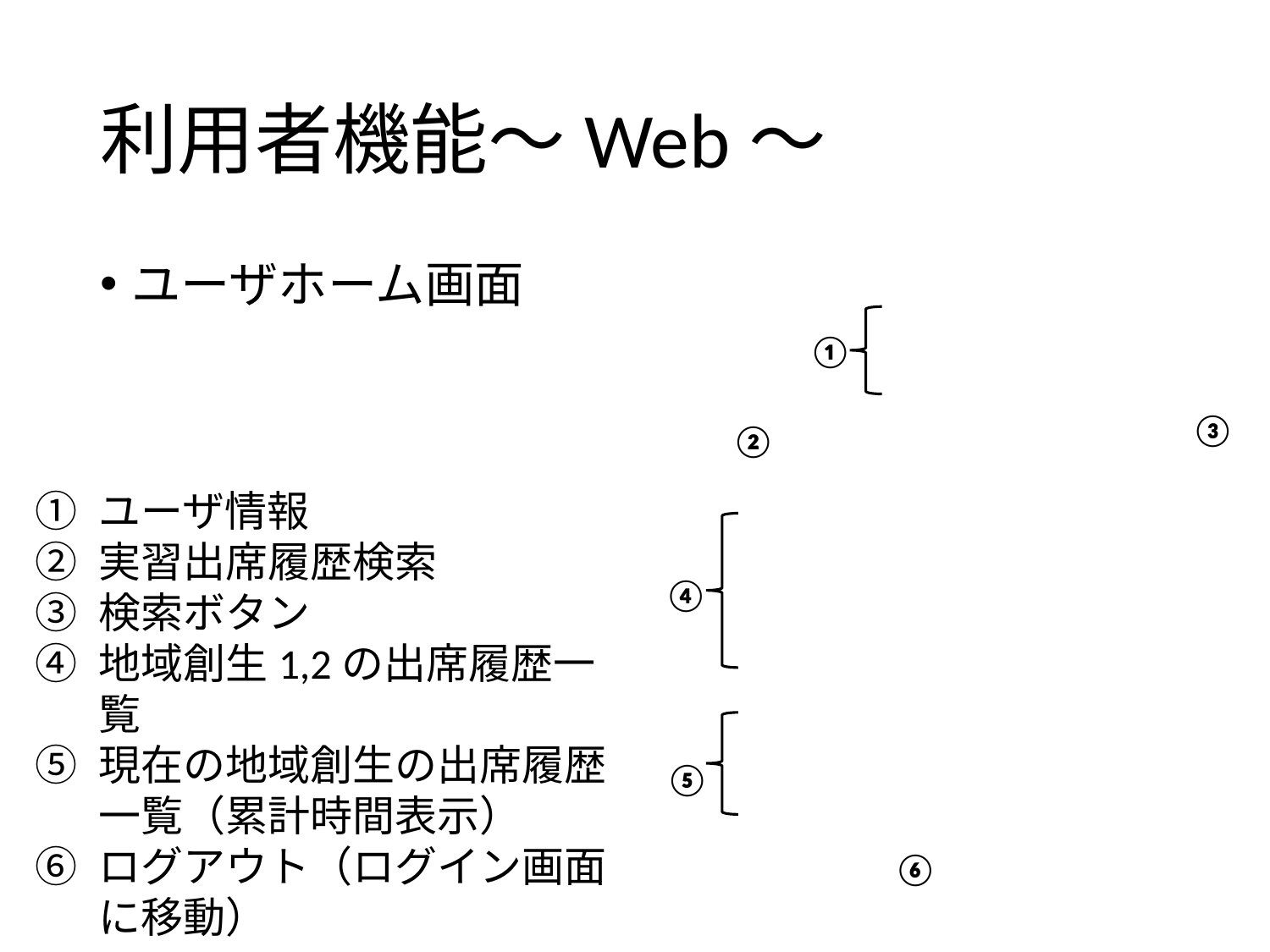

# 利用者機能～Web～
ユーザホーム画面

①
③
②
ユーザ情報
実習出席履歴検索
検索ボタン
地域創生1,2の出席履歴一覧
現在の地域創生の出席履歴一覧（累計時間表示）
ログアウト（ログイン画面に移動）

④

⑤
⑥